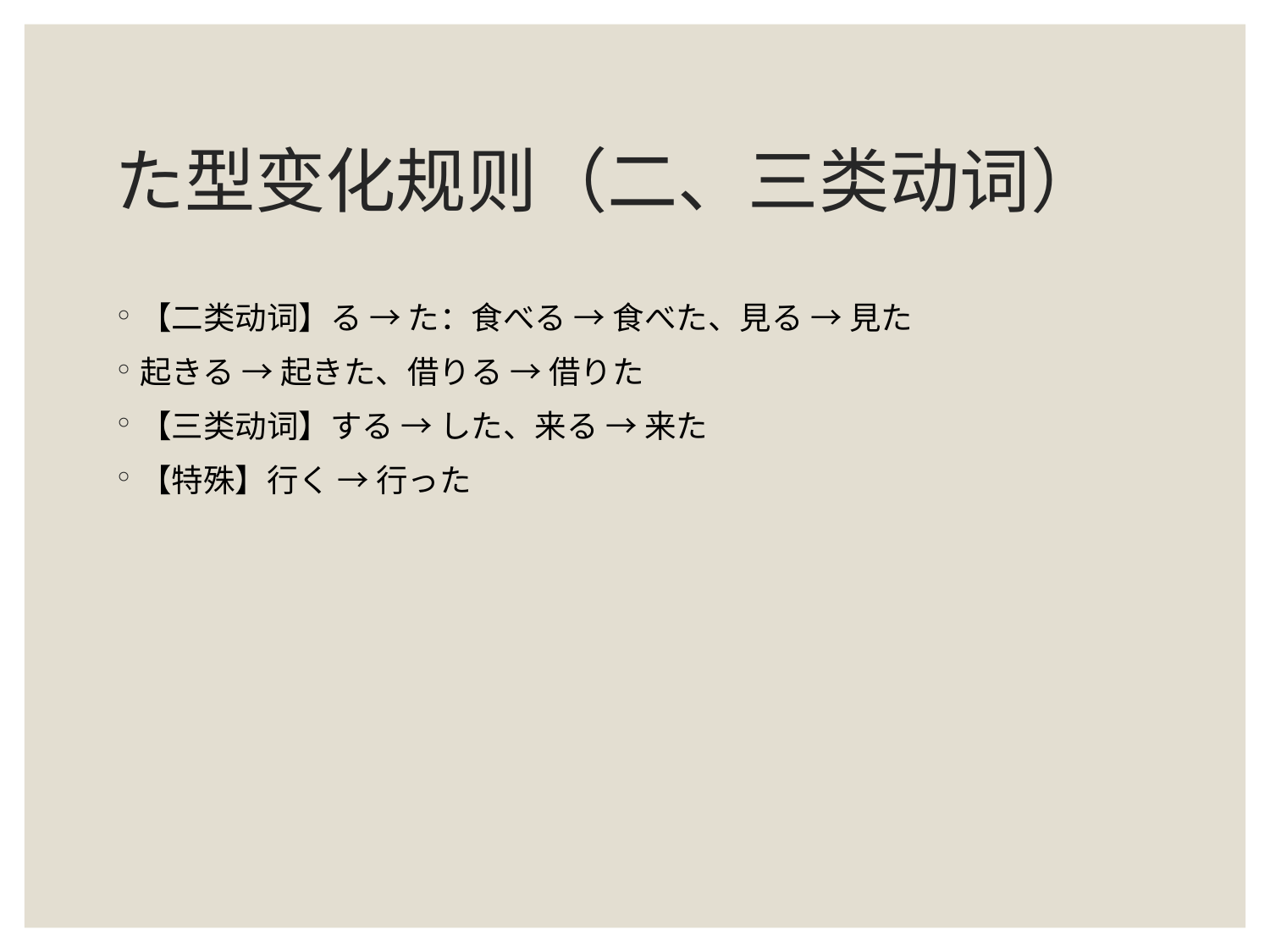

# た型变化规则（二、三类动词）
【二类动词】る → た：食べる → 食べた、見る → 見た
起きる → 起きた、借りる → 借りた
【三类动词】する → した、来る → 来た
【特殊】行く → 行った